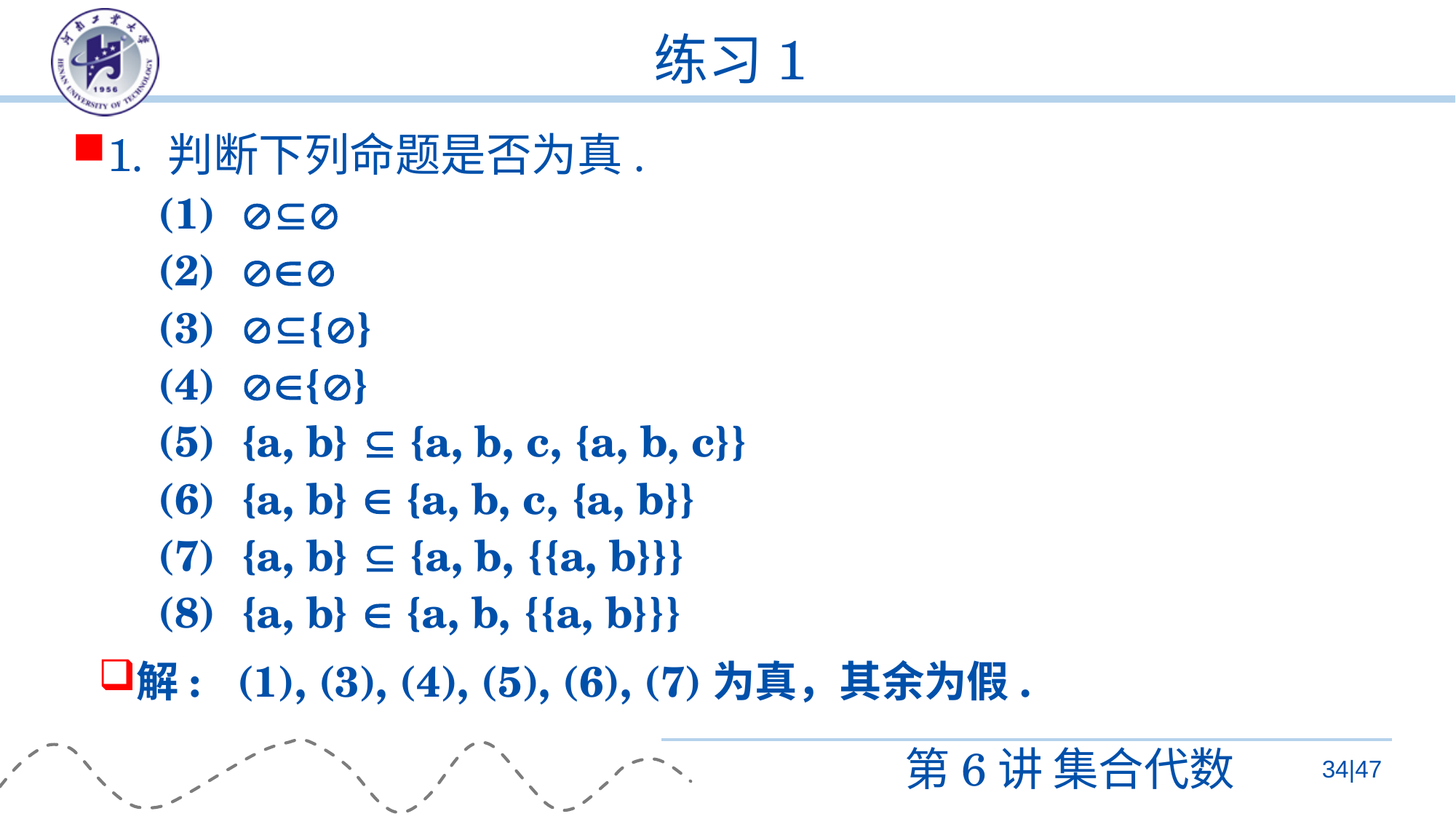

# 练习1
1. 判断下列命题是否为真.
(1)  ∅⊆∅
(2)  ∅∈∅
(3)  ∅⊆{∅}
(4)  ∅∈{∅}
(5)  {a, b} ⊆ {a, b, c, {a, b, c}}
(6)  {a, b} ∈ {a, b, c, {a, b}}
(7)  {a, b} ⊆ {a, b, {{a, b}}}
(8)  {a, b} ∈ {a, b, {{a, b}}}
解:   (1), (3), (4), (5), (6), (7)为真，其余为假.
第6讲 集合代数
34|47